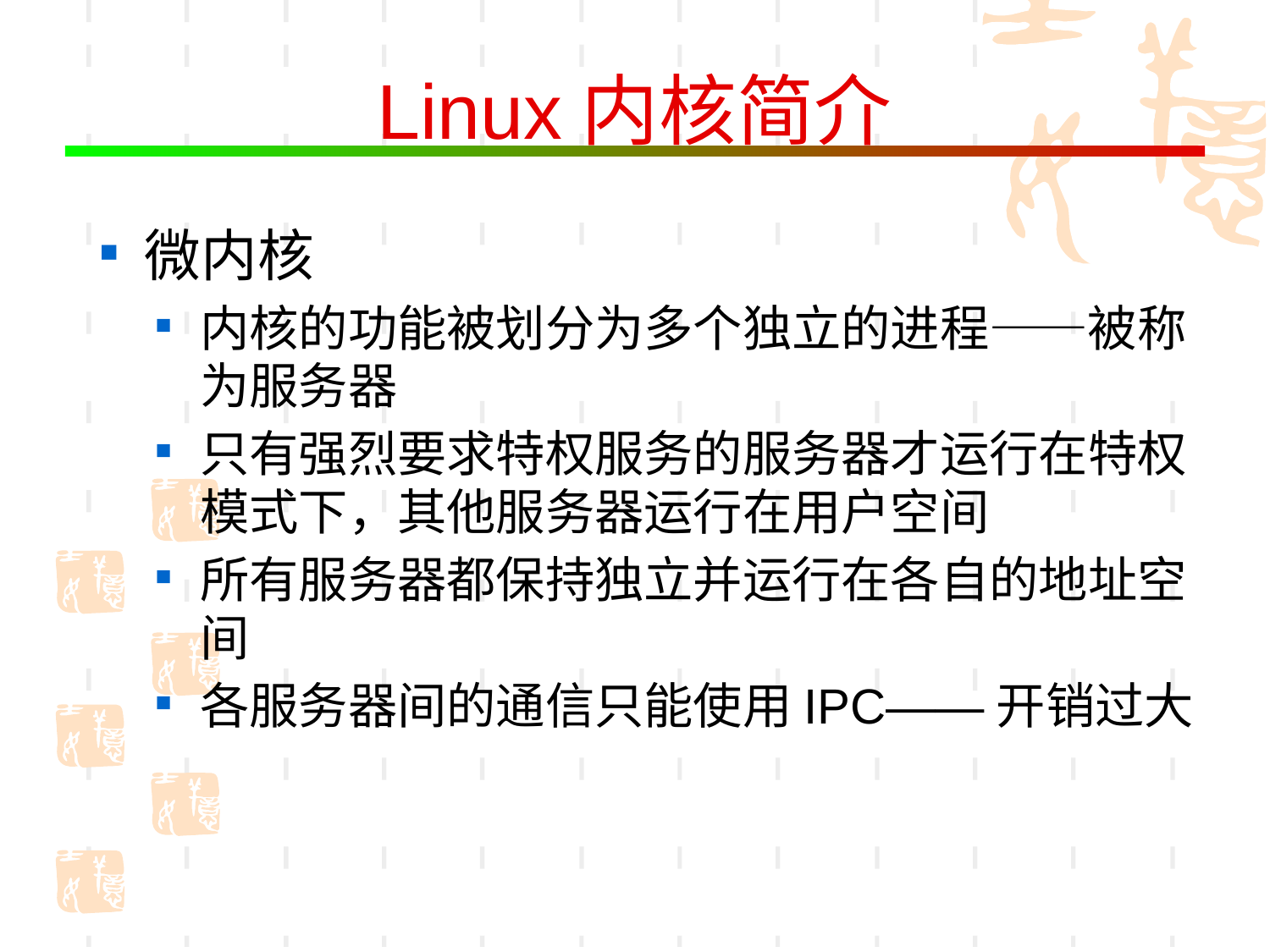

# Linux内核简介
微内核
内核的功能被划分为多个独立的进程——被称为服务器
只有强烈要求特权服务的服务器才运行在特权模式下，其他服务器运行在用户空间
所有服务器都保持独立并运行在各自的地址空间
各服务器间的通信只能使用IPC——开销过大